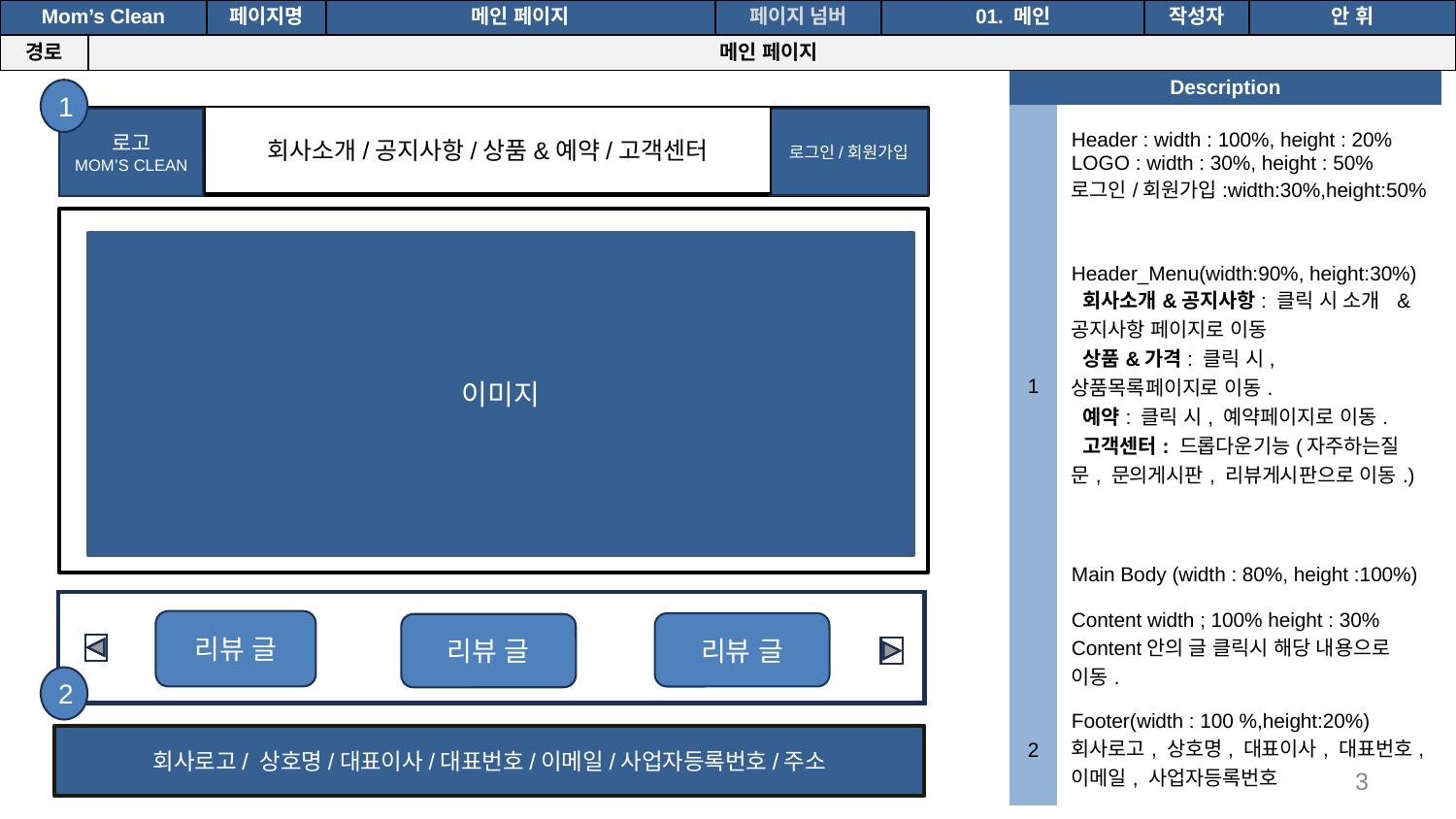

공간(오피스) 대여 시스템
| Mom’s Clean |  | 페이지명 | 메인 페이지 | 페이지 넘버 | 01. 메인 | 작성자 | 안 휘 |
| --- | --- | --- | --- | --- | --- | --- | --- |
| 경로 | 메인 페이지 |  |  |  |  |  |  |
| Description |  |
| --- | --- |
|  | Header : width : 100%, height : 20% LOGO : width : 30%, height : 50% 로그인/회원가입:width:30%,height:50% |
| 1 | Header\_Menu(width:90%, height:30%) 회사소개&공지사항: 클릭 시 소개 &공지사항 페이지로 이동 상품&가격: 클릭 시, 상품목록페이지로 이동. 예약: 클릭 시, 예약페이지로 이동. 고객센터: 드롭다운기능(자주하는질문, 문의게시판, 리뷰게시판으로 이동.) |
|  | Main Body (width : 80%, height :100%) |
|  | Content width ; 100% height : 30% Content안의 글 클릭시 해당 내용으로 이동. |
| 2 | Footer(width : 100 %,height:20%) 회사로고, 상호명, 대표이사, 대표번호, 이메일, 사업자등록번호 |
1
회사소개/공지사항/상품&예약/고객센터

로고
MOM’S CLEAN
로그인/회원가입

이미지

리뷰 글
리뷰 글
리뷰 글

2
회사로고/ 상호명/대표이사/대표번호/이메일/사업자등록번호/주소
3